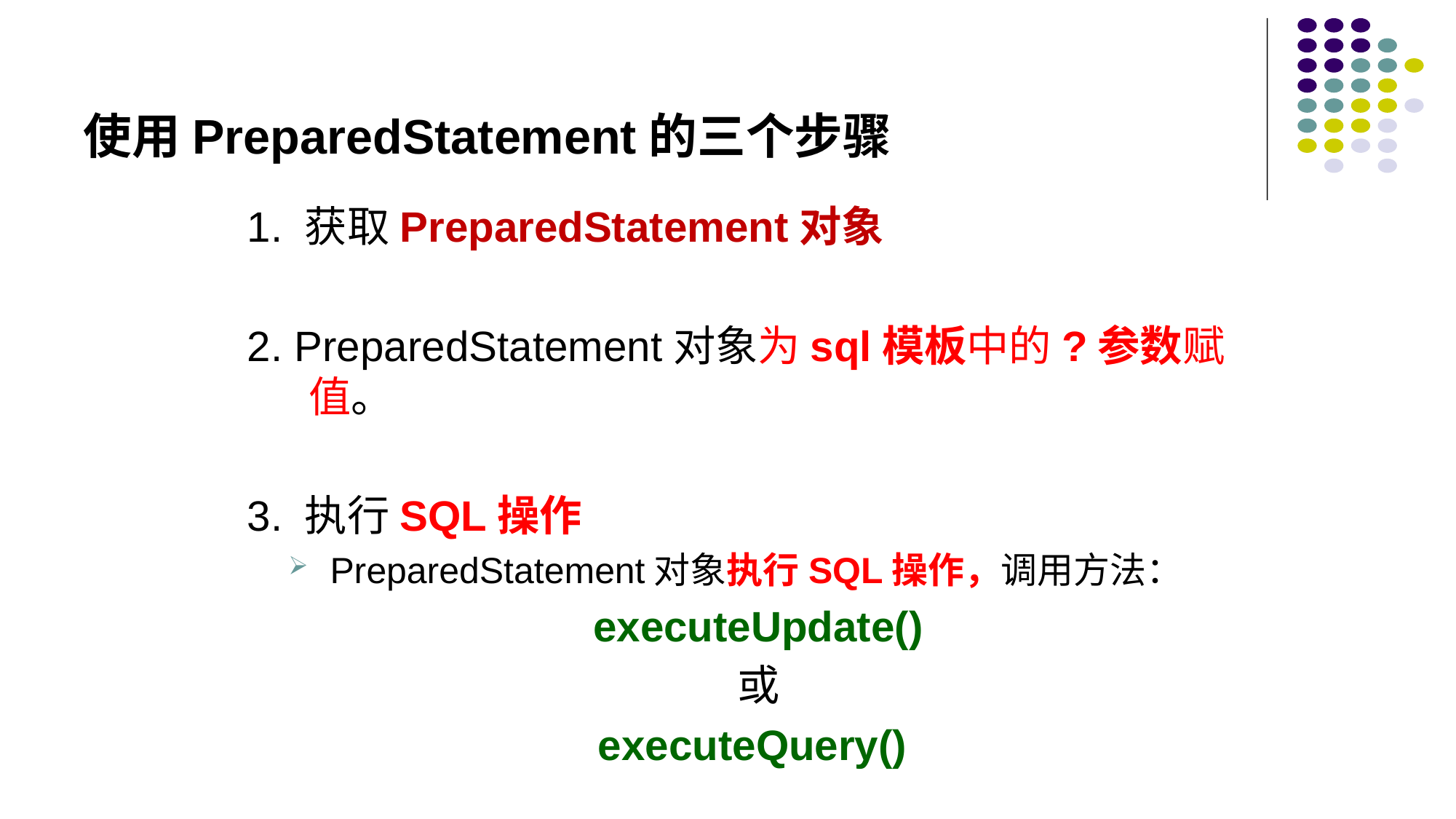

# 使用PreparedStatement的三个步骤
1. 获取PreparedStatement对象

2. PreparedStatement对象为sql模板中的?参数赋值。

3. 执行SQL操作
PreparedStatement对象执行SQL操作，调用方法：
executeUpdate()
或
executeQuery()

52